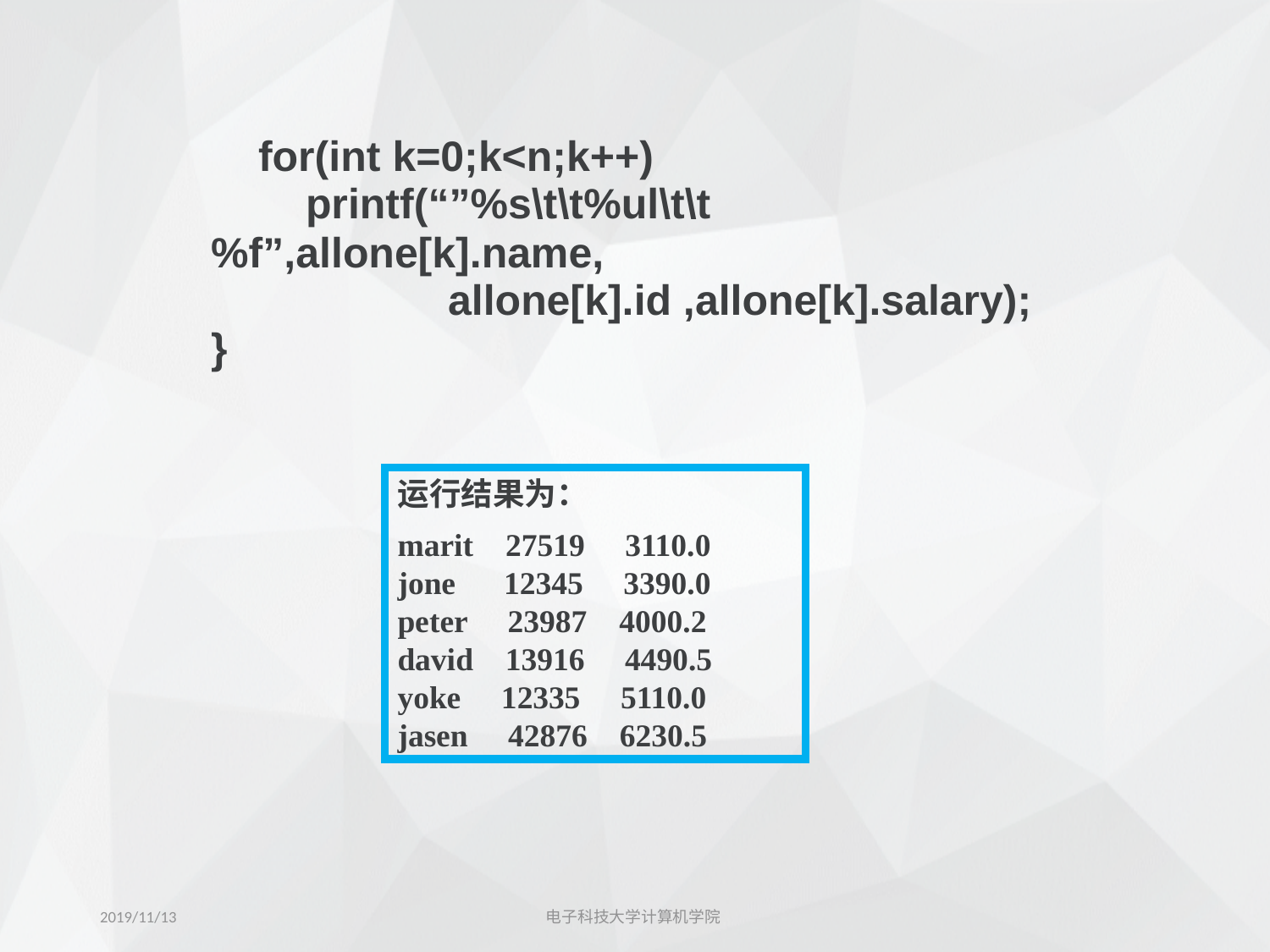

for(int k=0;k<n;k++)
        printf(“”%s\t\t%ul\t\t%f”,allone[k].name,
                    allone[k].id ,allone[k].salary);
}

运行结果为：

marit    27519     3110.0
jone      12345     3390.0
peter     23987    4000.2
david    13916     4490.5
yoke     12335     5110.0
jasen     42876    6230.5

2019/11/13
电子科技大学计算机学院